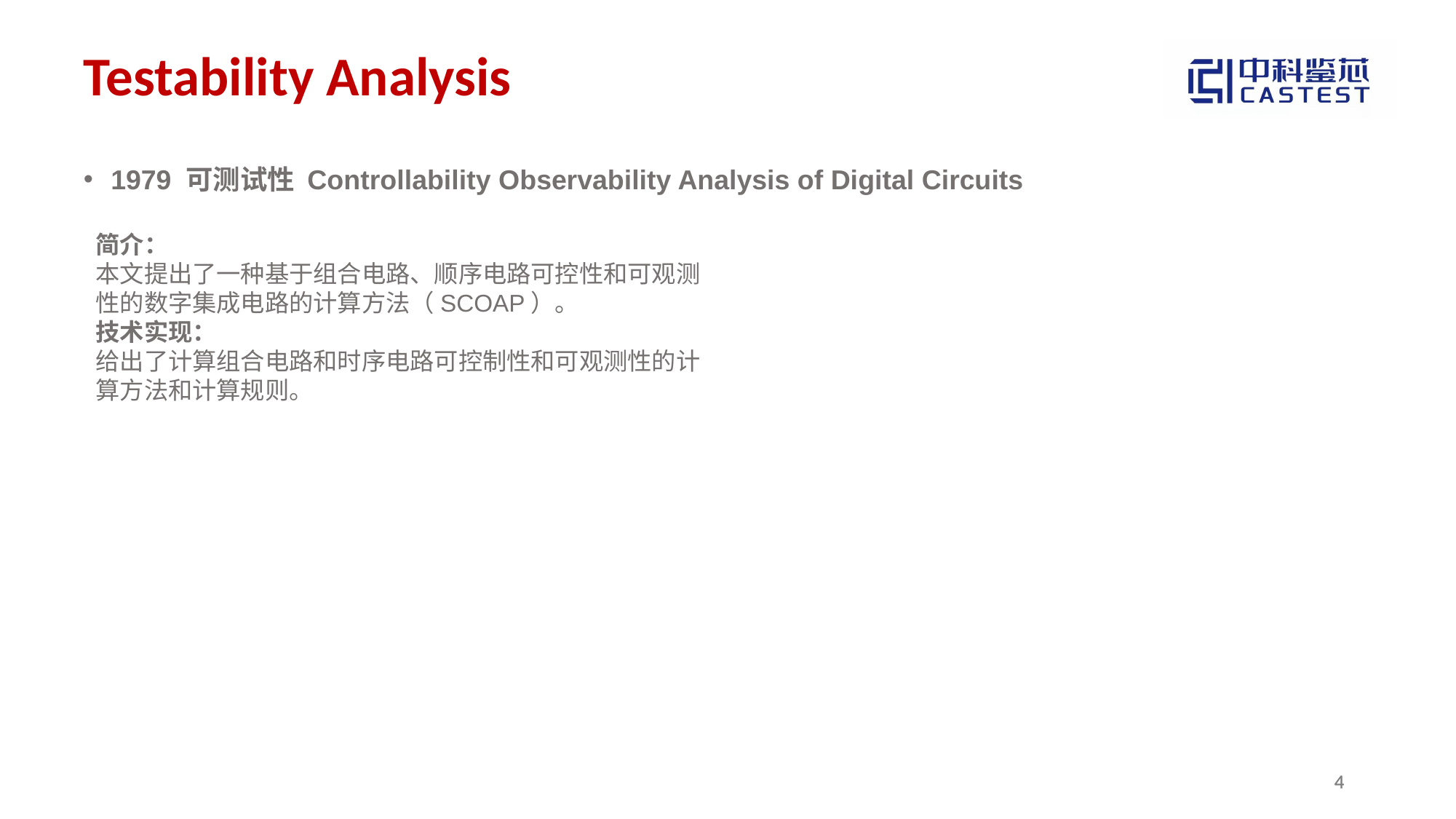

# Testability Analysis
1979 可测试性 Controllability Observability Analysis of Digital Circuits
简介：
本文提出了一种基于组合电路、顺序电路可控性和可观测性的数字集成电路的计算方法（SCOAP）。
技术实现：
给出了计算组合电路和时序电路可控制性和可观测性的计算方法和计算规则。